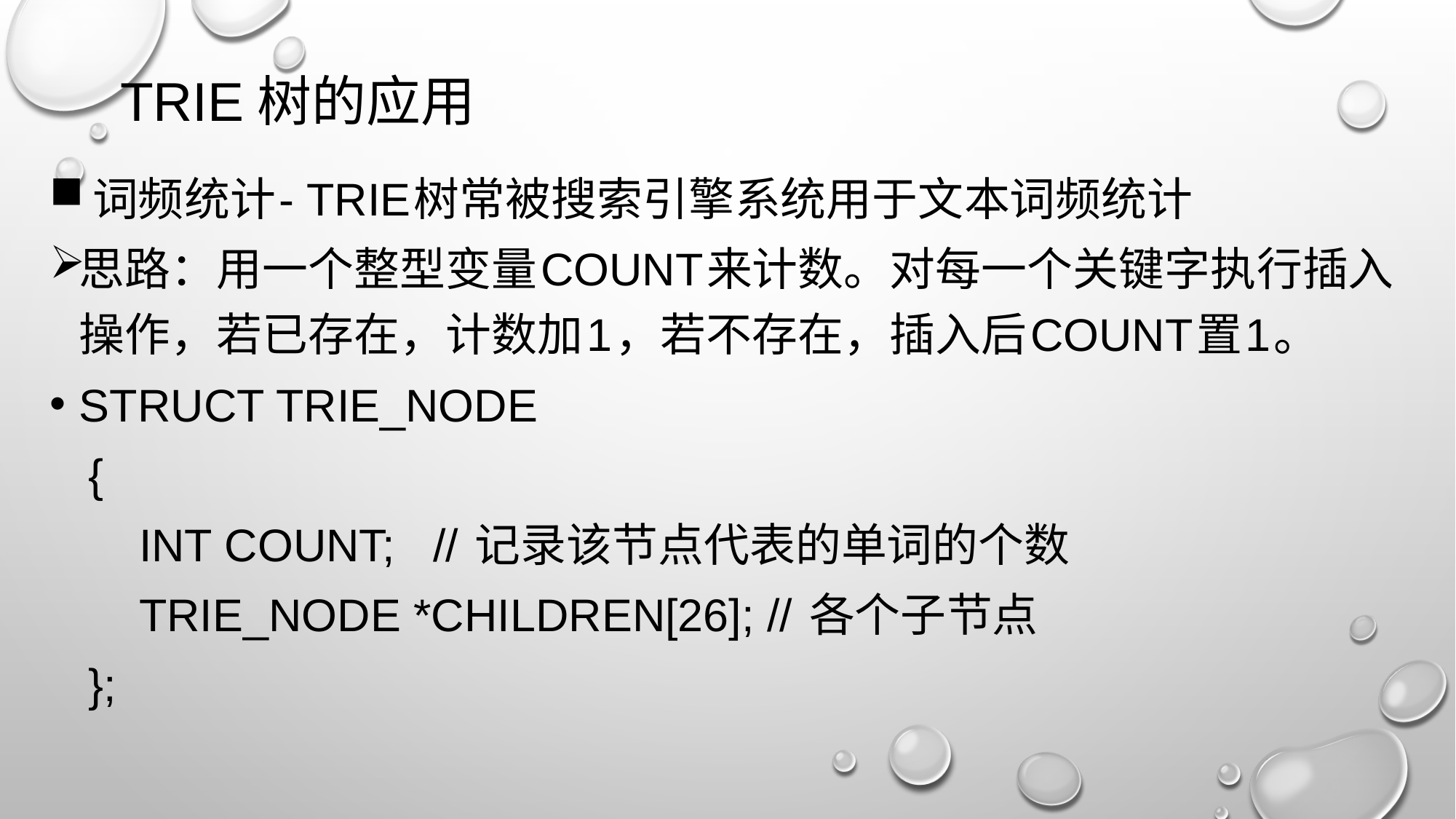

# Trie树的应用
 词频统计- Trie树常被搜索引擎系统用于文本词频统计
思路：用一个整型变量count来计数。对每一个关键字执行插入操作，若已存在，计数加1，若不存在，插入后count置1。
struct trie_node
   {
       int count;   // 记录该节点代表的单词的个数
       trie_node *children[26]; // 各个子节点
   };